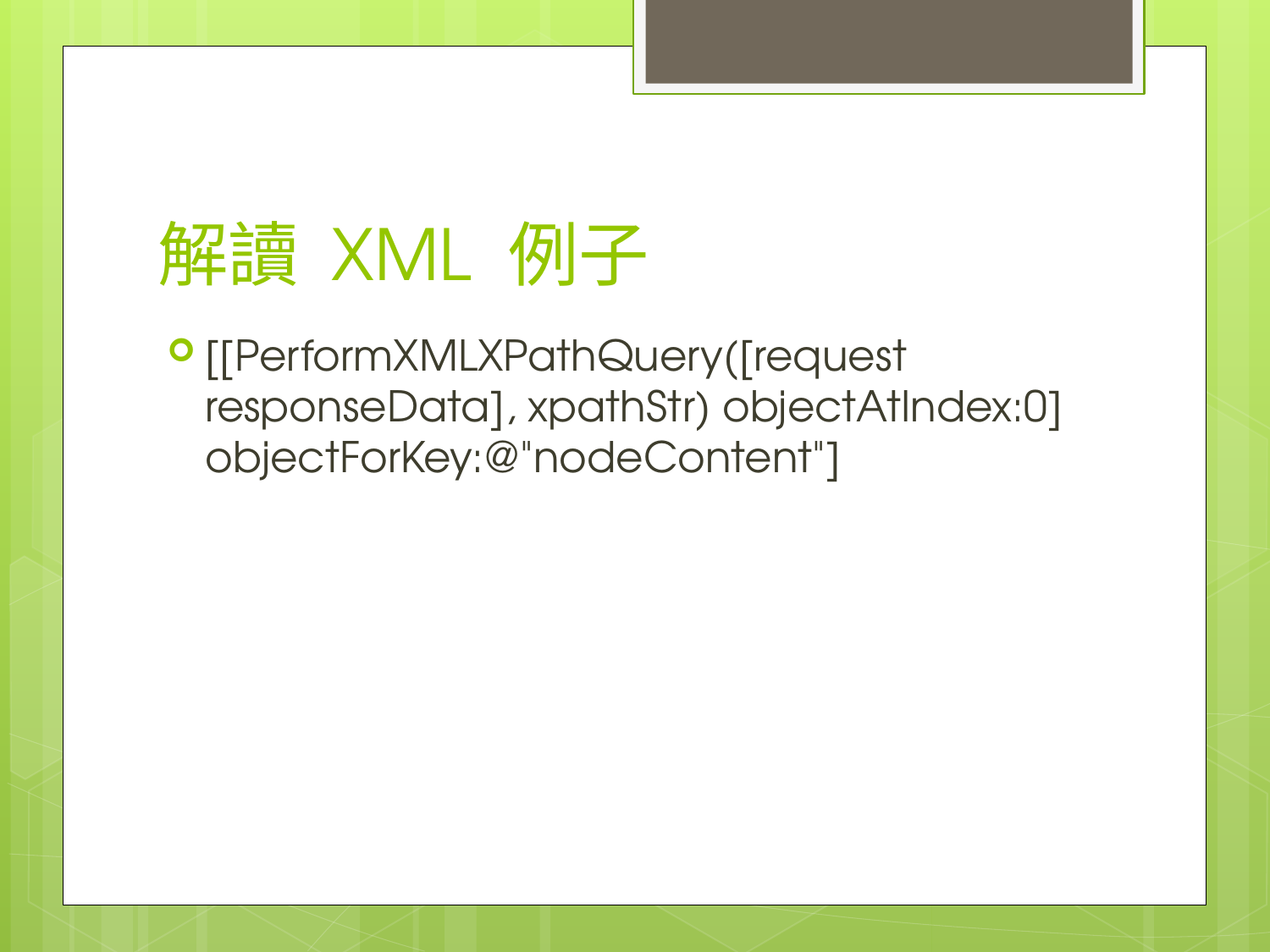

# 解讀 XML 例子
[[PerformXMLXPathQuery([request responseData], xpathStr) objectAtIndex:0] objectForKey:@"nodeContent"]